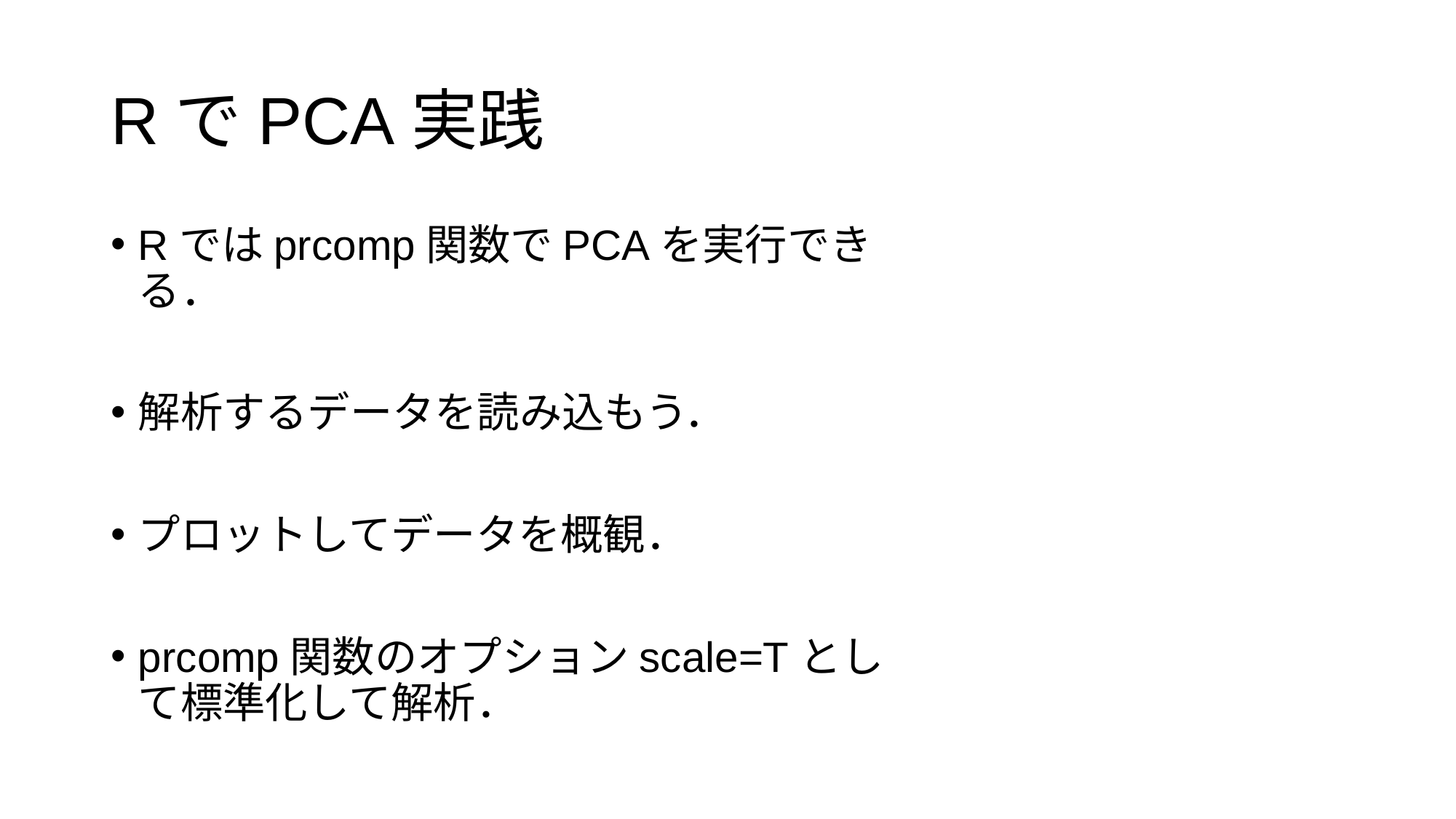

# RでPCA実践
Rではprcomp関数でPCAを実行できる．

解析するデータを読み込もう．

プロットしてデータを概観．

prcomp関数のオプションscale=Tとして標準化して解析．